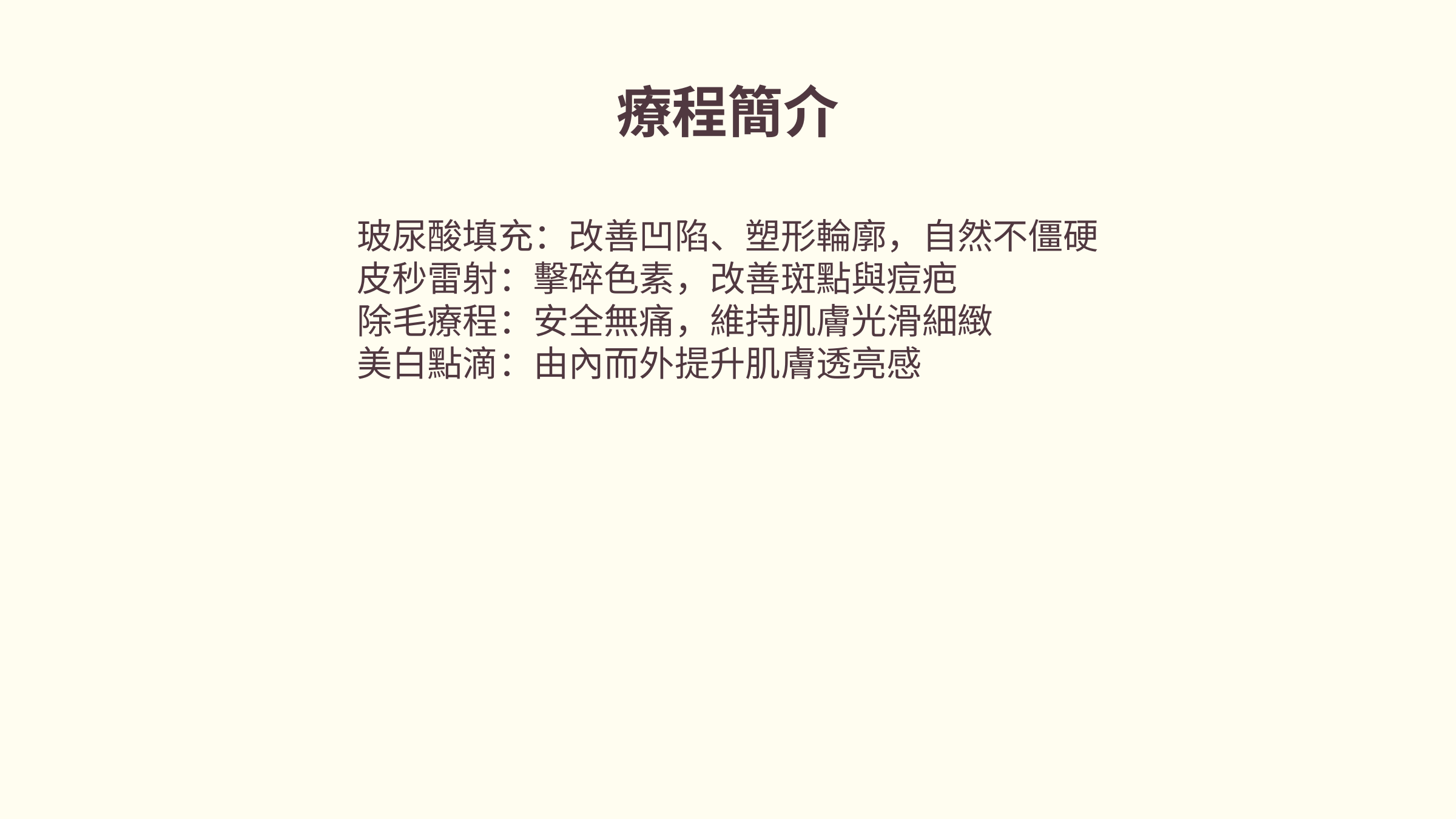

療程簡介

玻尿酸填充：改善凹陷、塑形輪廓，自然不僵硬
皮秒雷射：擊碎色素，改善斑點與痘疤
除毛療程：安全無痛，維持肌膚光滑細緻
美白點滴：由內而外提升肌膚透亮感